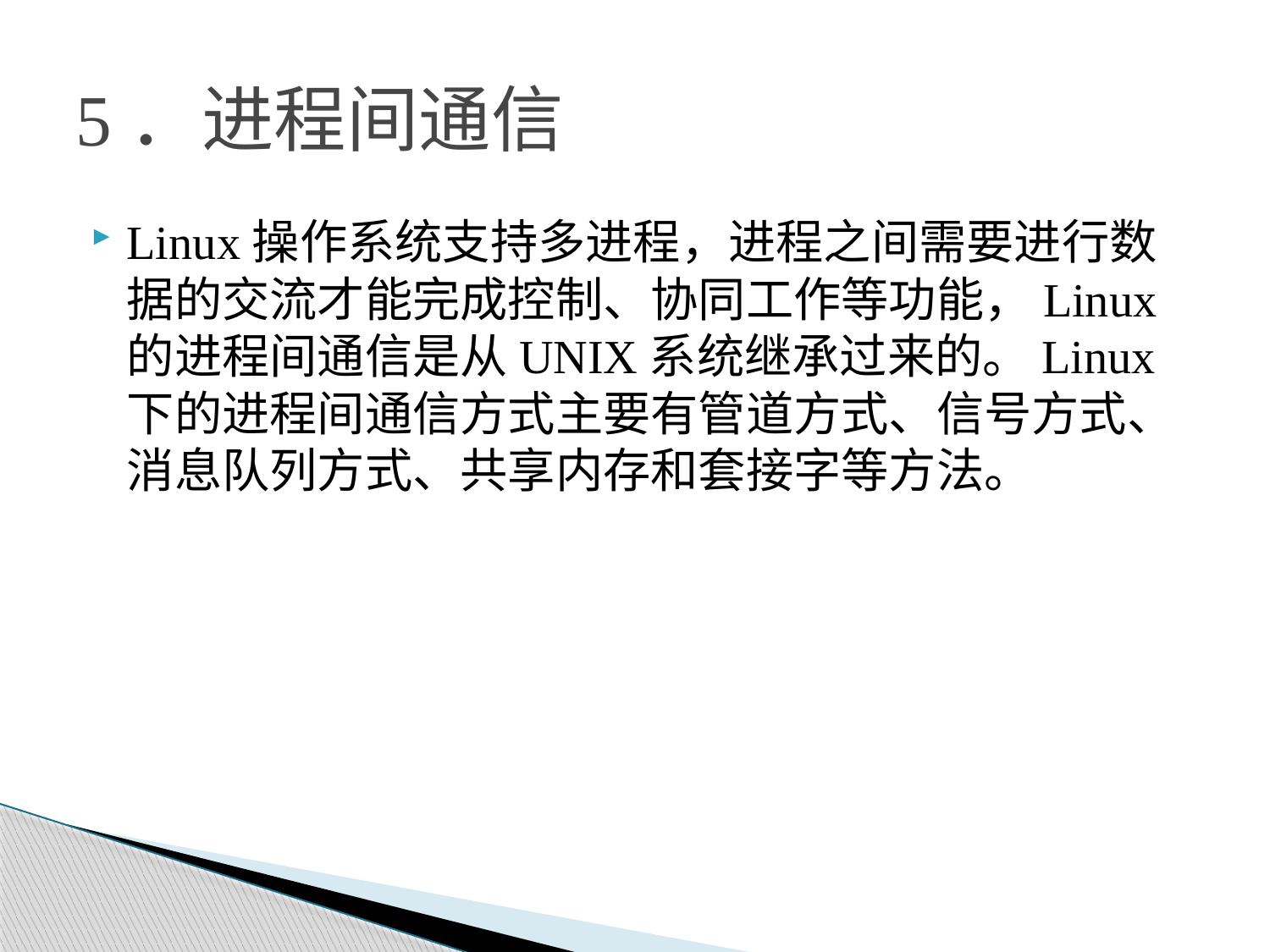

# 5．进程间通信
Linux操作系统支持多进程，进程之间需要进行数据的交流才能完成控制、协同工作等功能，Linux的进程间通信是从UNIX系统继承过来的。Linux下的进程间通信方式主要有管道方式、信号方式、消息队列方式、共享内存和套接字等方法。